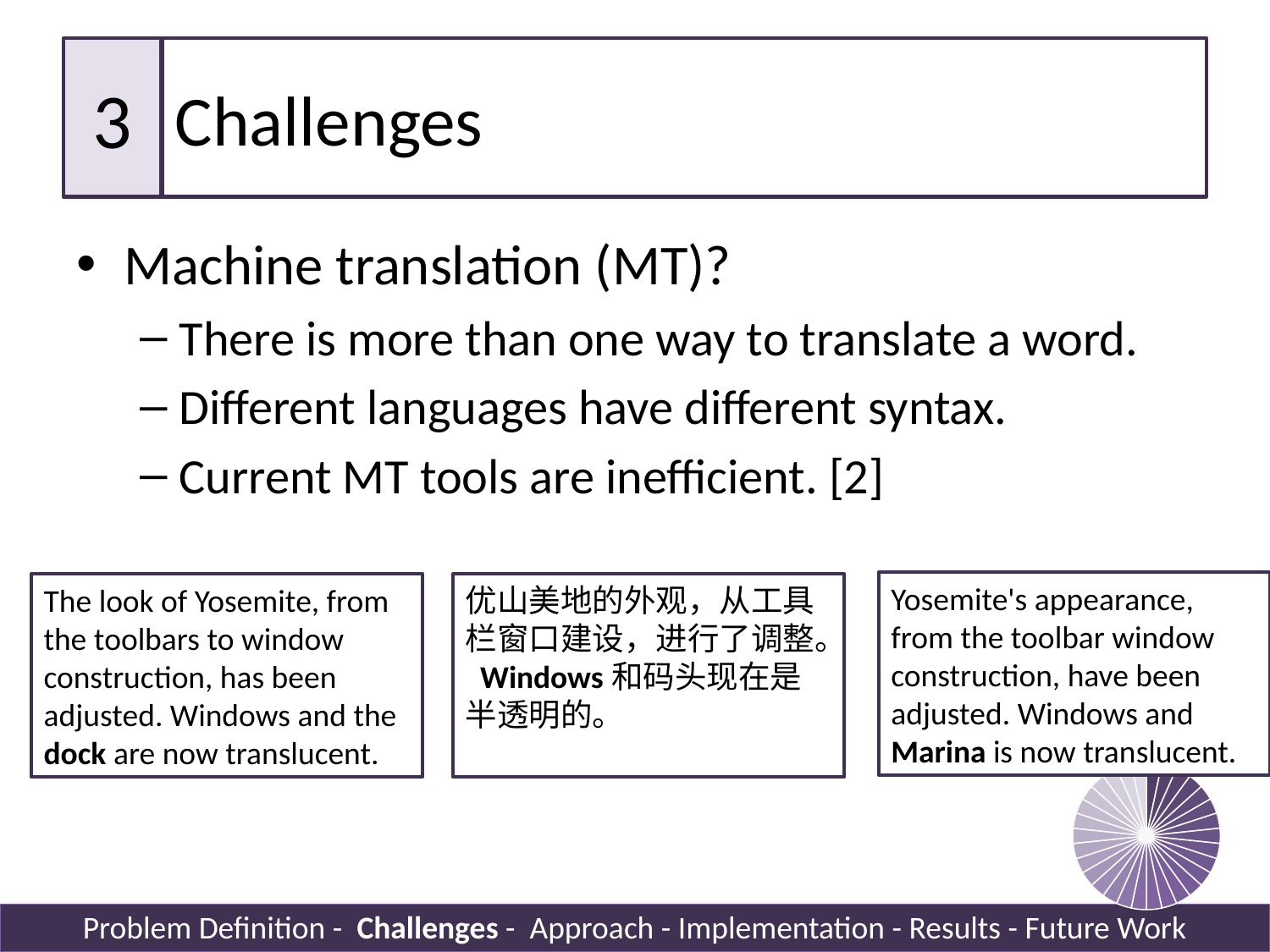

#
3
Challenges
Machine translation (MT)?
There is more than one way to translate a word.
Different languages have different syntax.
Current MT tools are inefficient. [2]
Yosemite's appearance, from the toolbar window construction, have been adjusted. Windows and Marina is now translucent.
The look of Yosemite, from the toolbars to window construction, has been adjusted. Windows and the dock are now translucent.
优山美地的外观，从工具栏窗口建设，进行了调整。 Windows和码头现在是半透明的。

### Chart

| Category | Sales |
|---|---|
| 1 | 1.0 |
| 2 | 1.0 |
| 3 | 1.0 |
| 4 | 1.0 |
| 5 | 1.0 |
| 6 | 1.0 |
| 7 | 1.0 |
| 8 | 1.0 |
| 9 | 1.0 |
| 10 | 1.0 |
| 11 | 1.0 |
| 12 | 1.0 |
| 13 | 1.0 |
| 14 | 1.0 |
| 15 | 1.0 |
| 16 | 1.0 |
| 17 | 1.0 |
| 18 | 1.0 |
| 19 | 1.0 |
| 20 | 1.0 |
| 21 | 1.0 |
| 22 | 1.0 |
| 23 | 1.0 |
| 24 | 1.0 |
| 25 | 1.0 |
| 26 | 1.0 |
| 27 | 1.0 |
| 28 | 1.0 |
| 29 | 1.0 |
| 30 | 1.0 |
Problem Definition -  Challenges -  Approach - Implementation - Results - Future Work